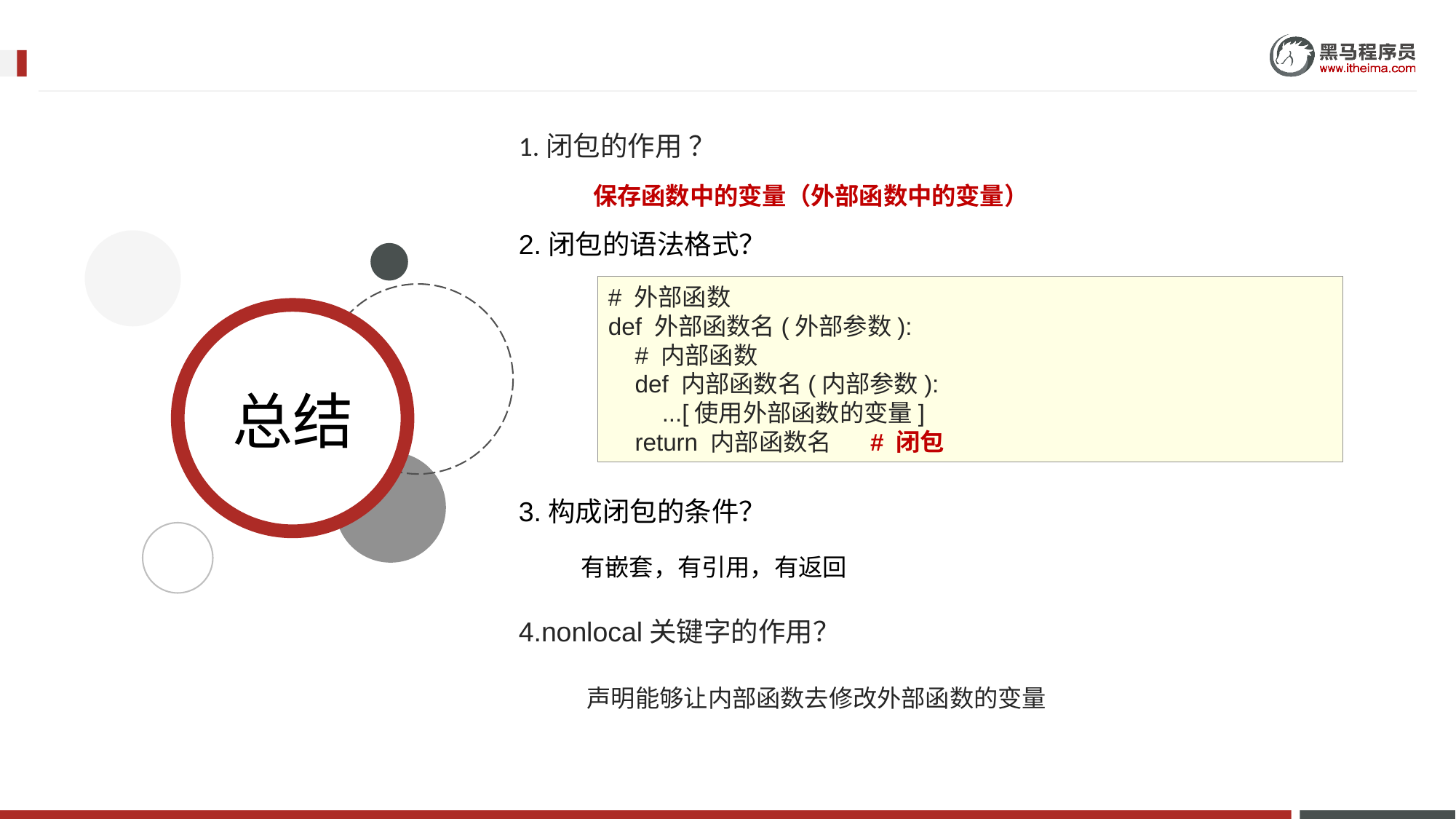

1.闭包的作用 ？
           保存函数中的变量（外部函数中的变量）
2.闭包的语法格式？

3.构成闭包的条件？
         有嵌套，有引用，有返回
4.nonlocal关键字的作用？
          声明能够让内部函数去修改外部函数的变量

# 外部函数
def 外部函数名(外部参数):
    # 内部函数
    def 内部函数名(内部参数):
        ...[使用外部函数的变量]
    return 内部函数名      # 闭包